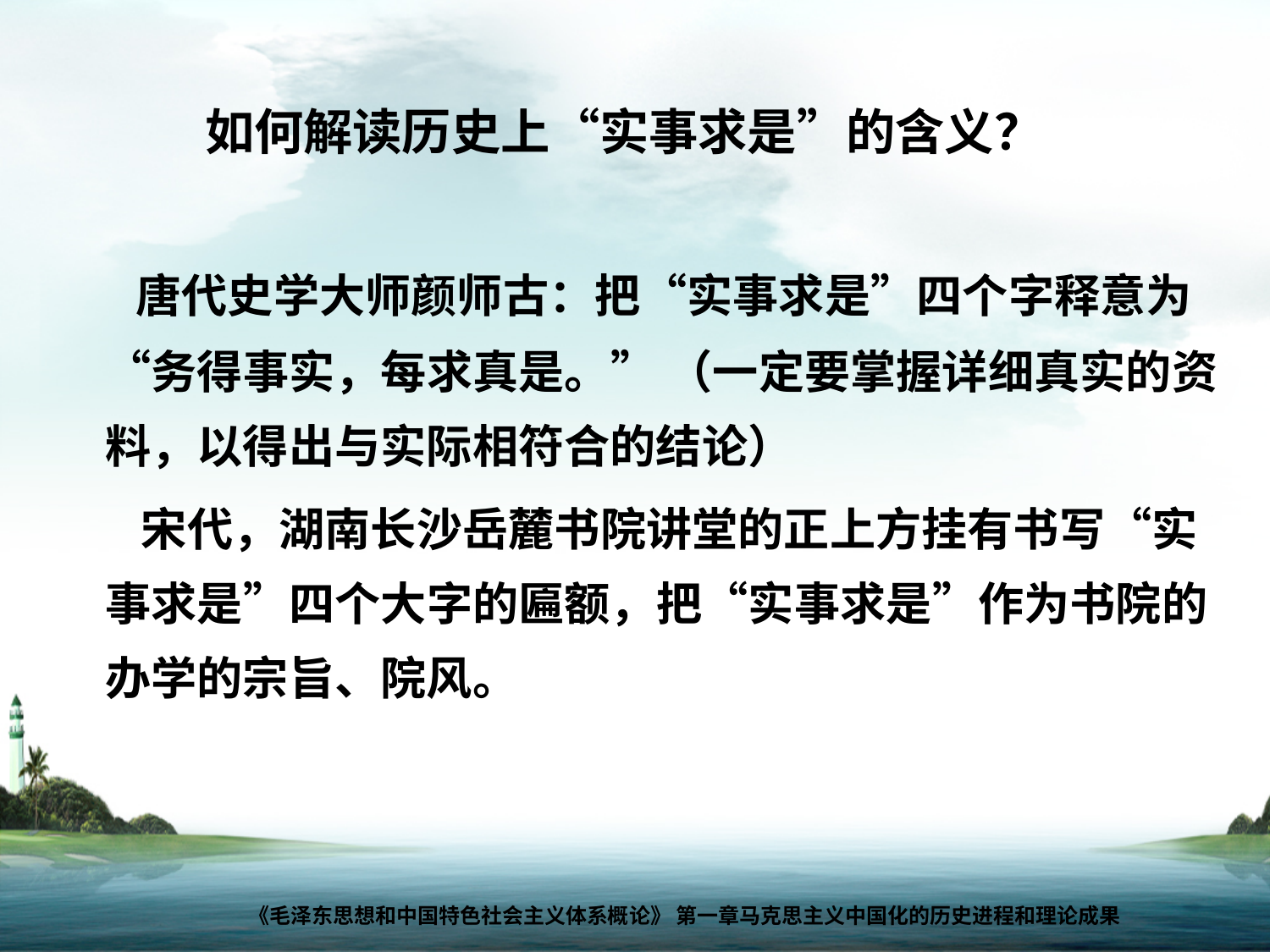

# 如何解读历史上“实事求是”的含义？
     唐代史学大师颜师古：把“实事求是”四个字释意为“务得事实，每求真是。” （一定要掌握详细真实的资料，以得出与实际相符合的结论）
       宋代，湖南长沙岳麓书院讲堂的正上方挂有书写“实事求是”四个大字的匾额，把“实事求是”作为书院的办学的宗旨、院风。
《毛泽东思想和中国特色社会主义体系概论》 第一章马克思主义中国化的历史进程和理论成果